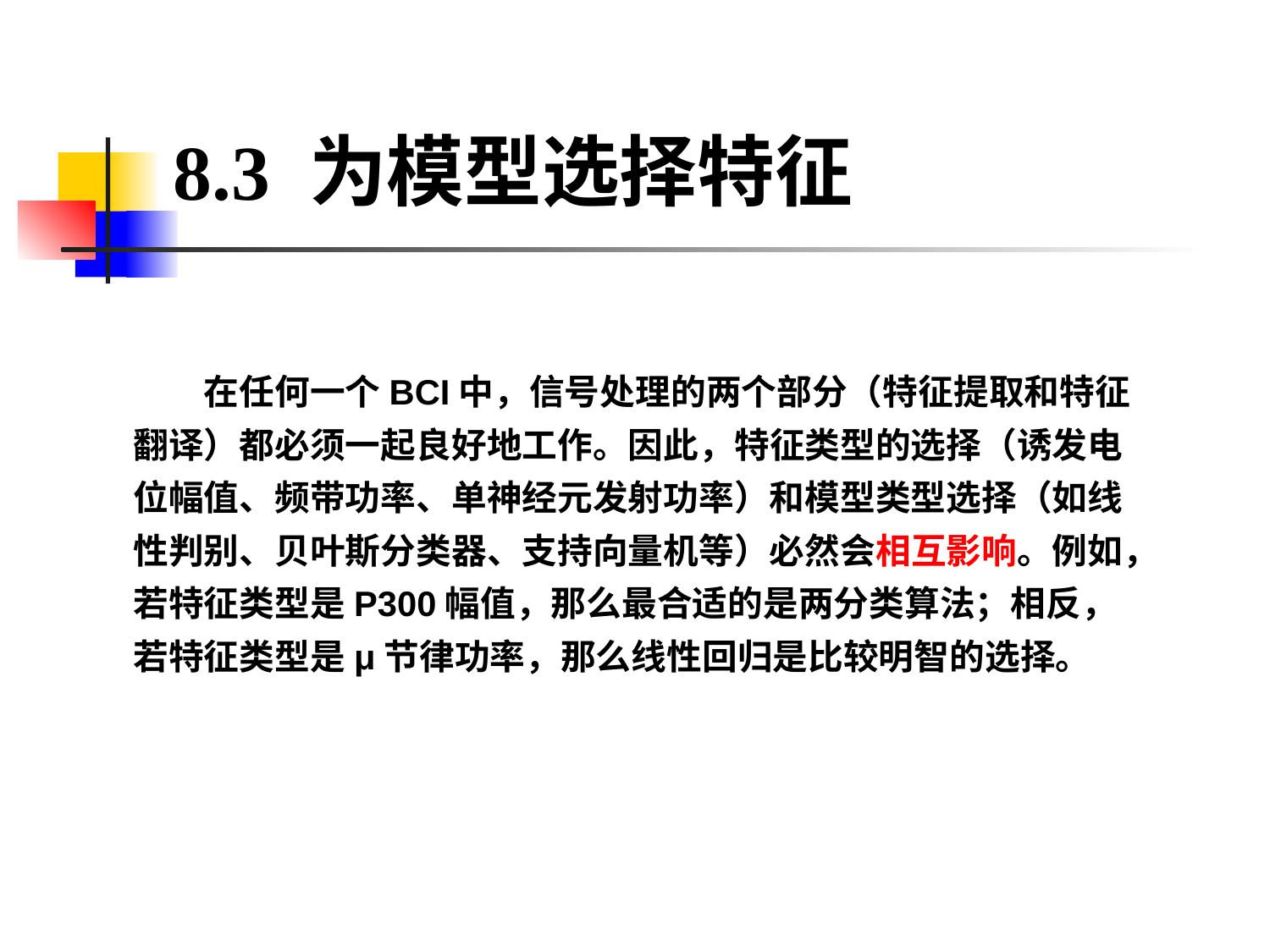

8.3 为模型选择特征
在任何一个BCI中，信号处理的两个部分（特征提取和特征翻译）都必须一起良好地工作。因此，特征类型的选择（诱发电位幅值、频带功率、单神经元发射功率）和模型类型选择（如线性判别、贝叶斯分类器、支持向量机等）必然会相互影响。例如，若特征类型是P300幅值，那么最合适的是两分类算法；相反，若特征类型是μ节律功率，那么线性回归是比较明智的选择。